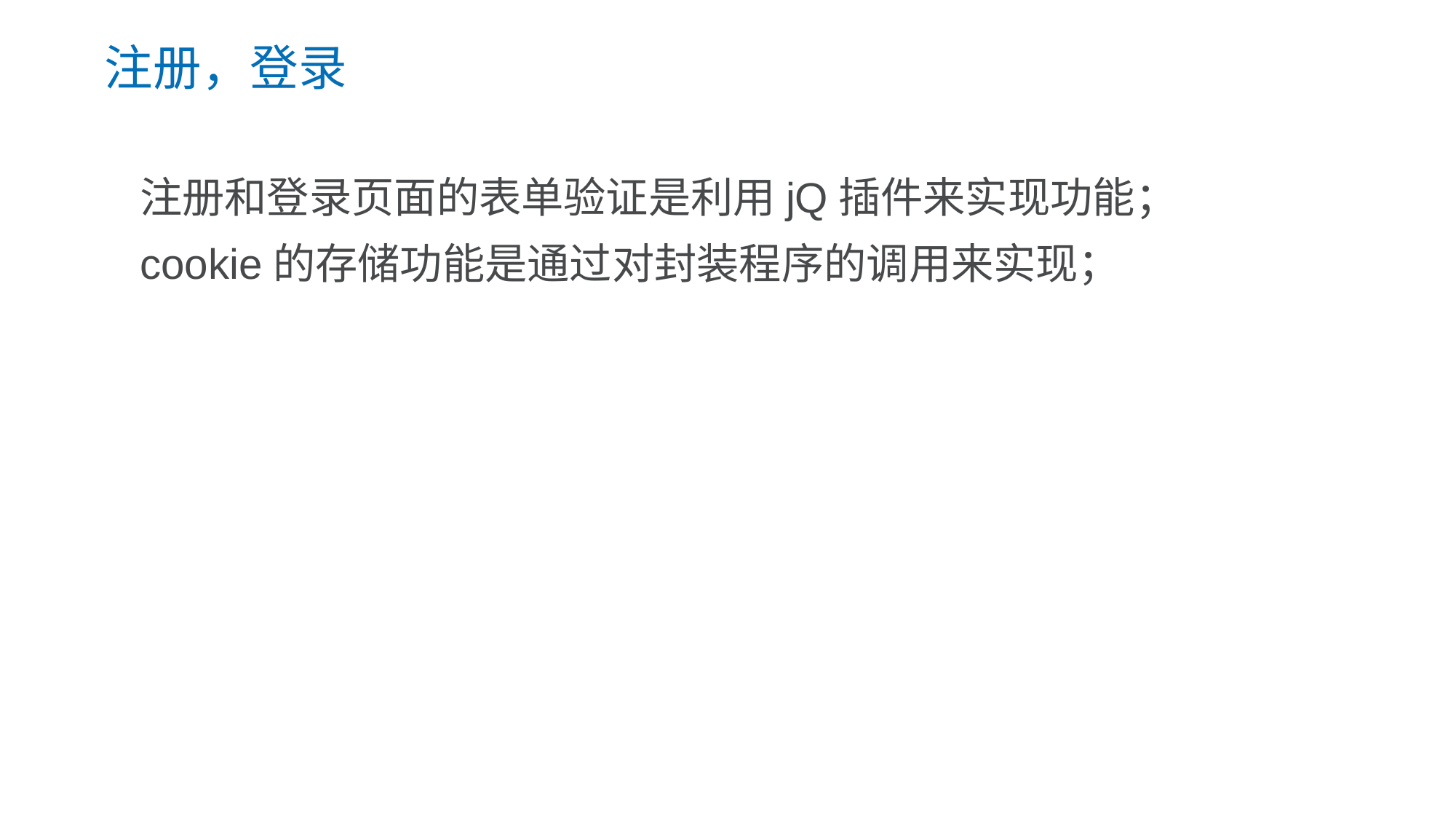

注册，登录
注册和登录页面的表单验证是利用jQ插件来实现功能；
cookie的存储功能是通过对封装程序的调用来实现；